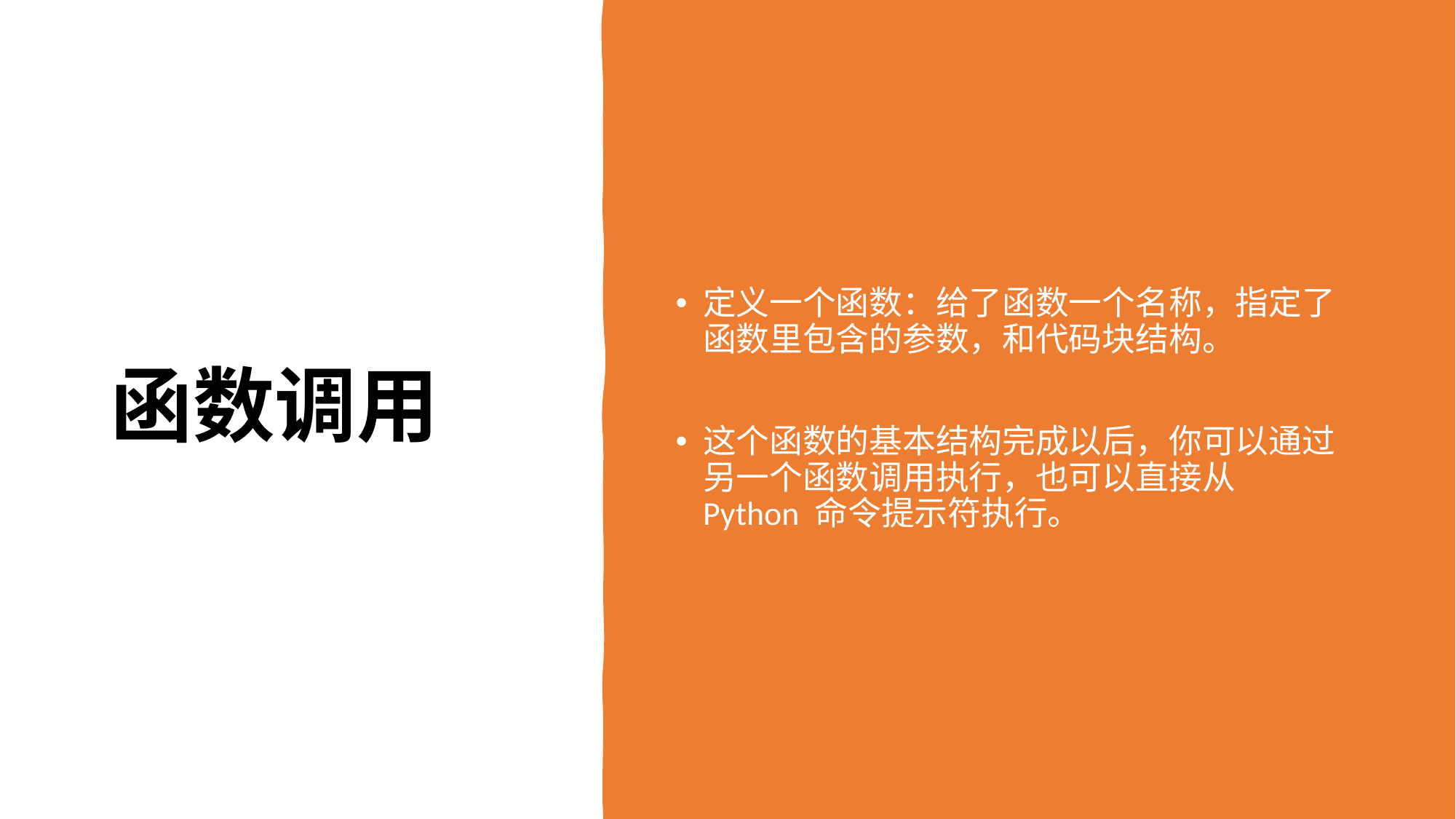

# 函数调用
定义一个函数：给了函数一个名称，指定了函数里包含的参数，和代码块结构。

这个函数的基本结构完成以后，你可以通过另一个函数调用执行，也可以直接从 Python 命令提示符执行。